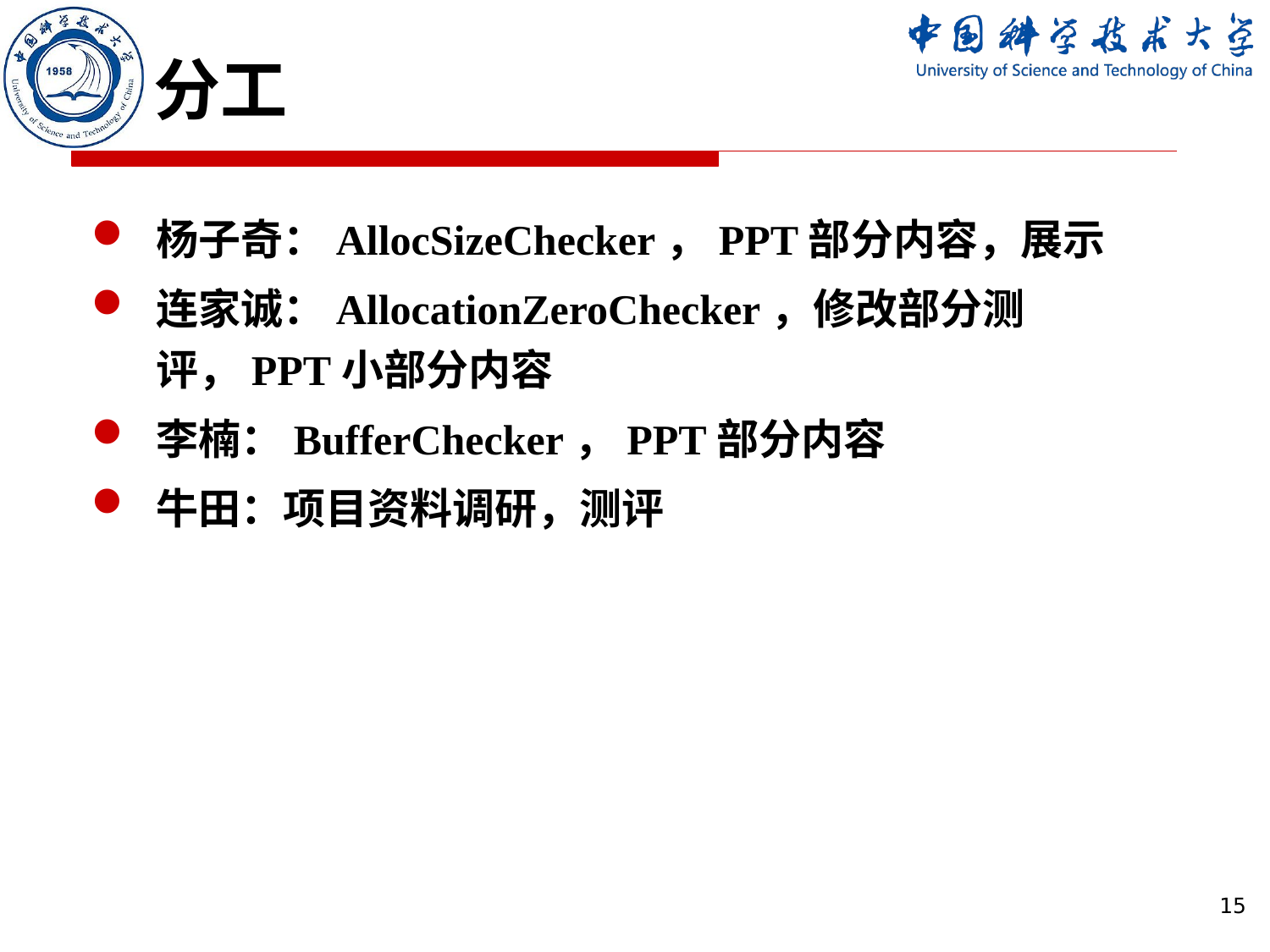

分工
杨子奇：AllocSizeChecker，PPT部分内容，展示
连家诚：AllocationZeroChecker，修改部分测评，PPT小部分内容
李楠：BufferChecker，PPT部分内容
牛田：项目资料调研，测评

15